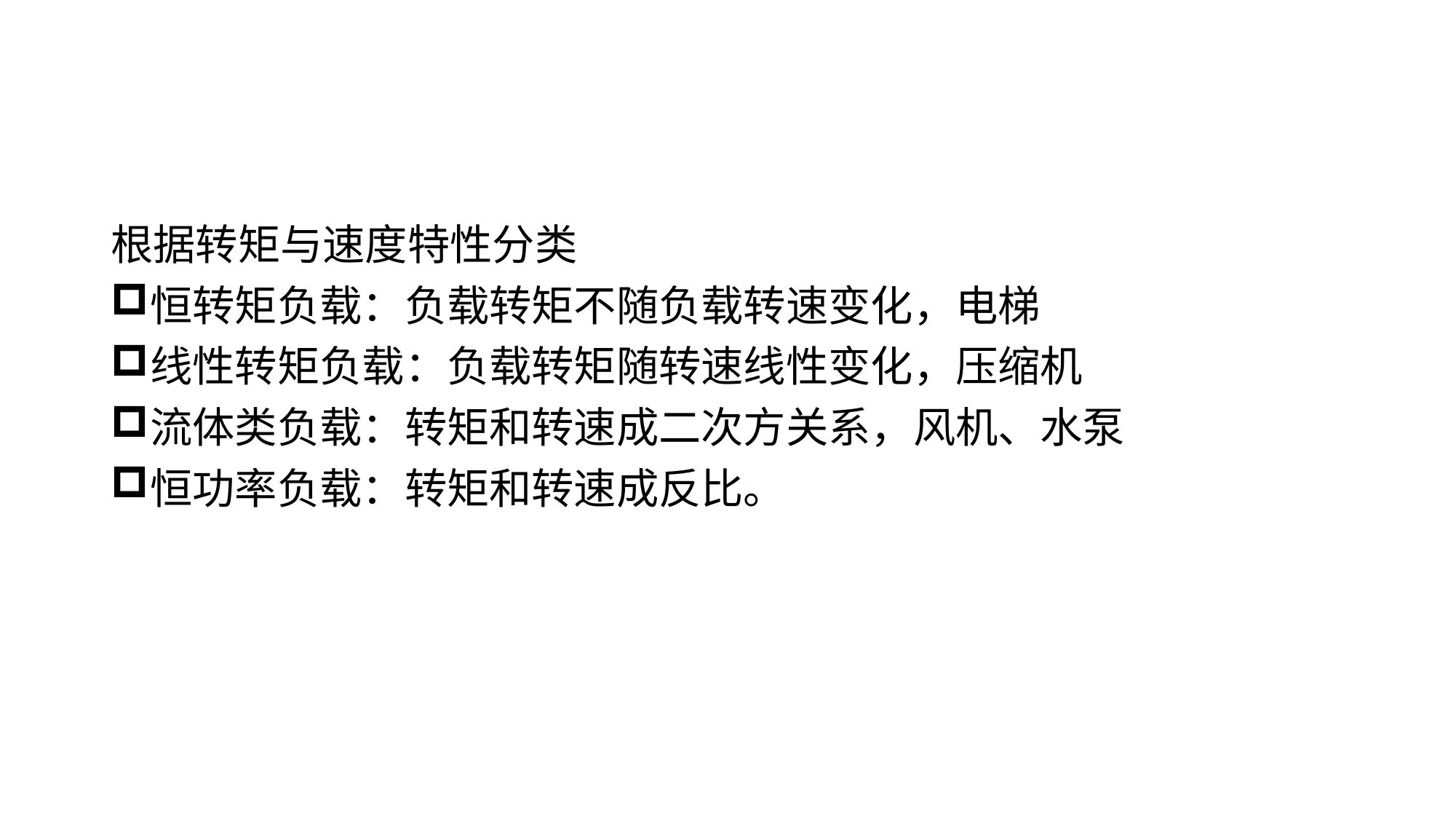

#
根据转矩与速度特性分类
恒转矩负载：负载转矩不随负载转速变化，电梯
线性转矩负载：负载转矩随转速线性变化，压缩机
流体类负载：转矩和转速成二次方关系，风机、水泵
恒功率负载：转矩和转速成反比。